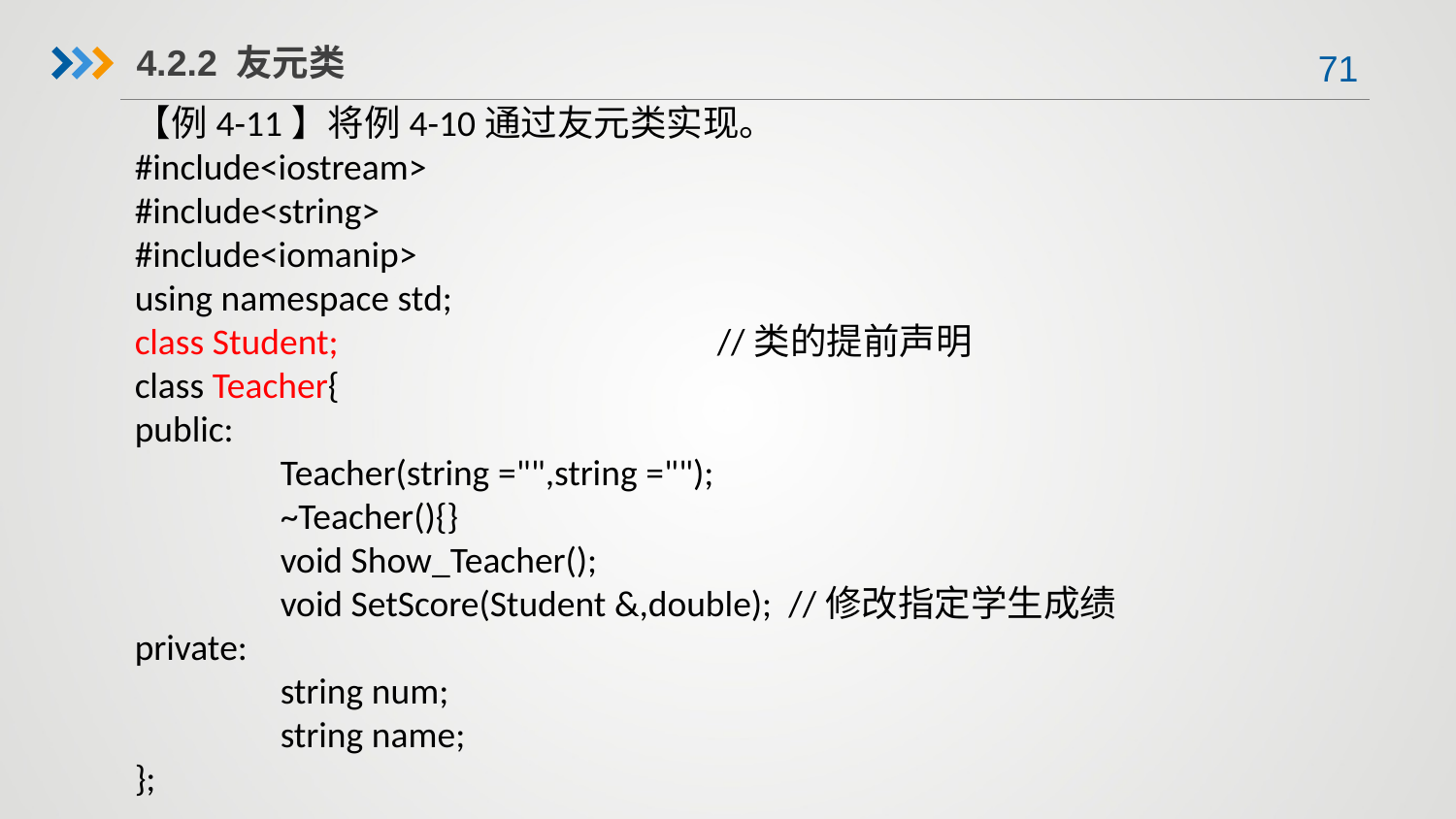

4.2.2 友元类
【例4-11】将例4-10通过友元类实现。
#include<iostream>
#include<string>
#include<iomanip>
using namespace std;
class Student;                       		//类的提前声明
class Teacher{
public:
	Teacher(string ="",string ="");
	~Teacher(){}
	void Show_Teacher();
	void SetScore(Student &,double);  //修改指定学生成绩
private:
	string num;
	string name;
};